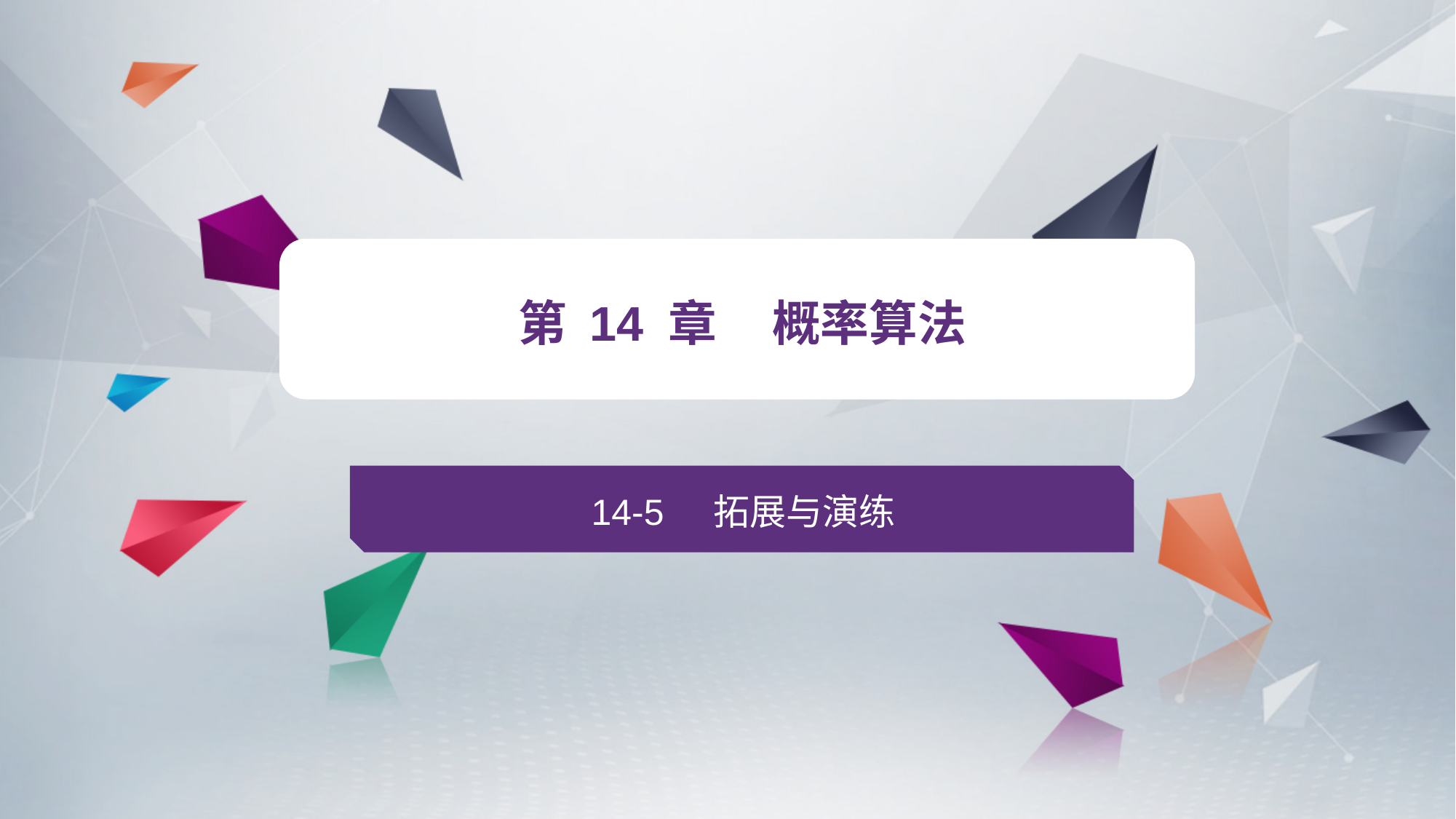

v
第 14 章     概率算法

14-5    拓展与演练